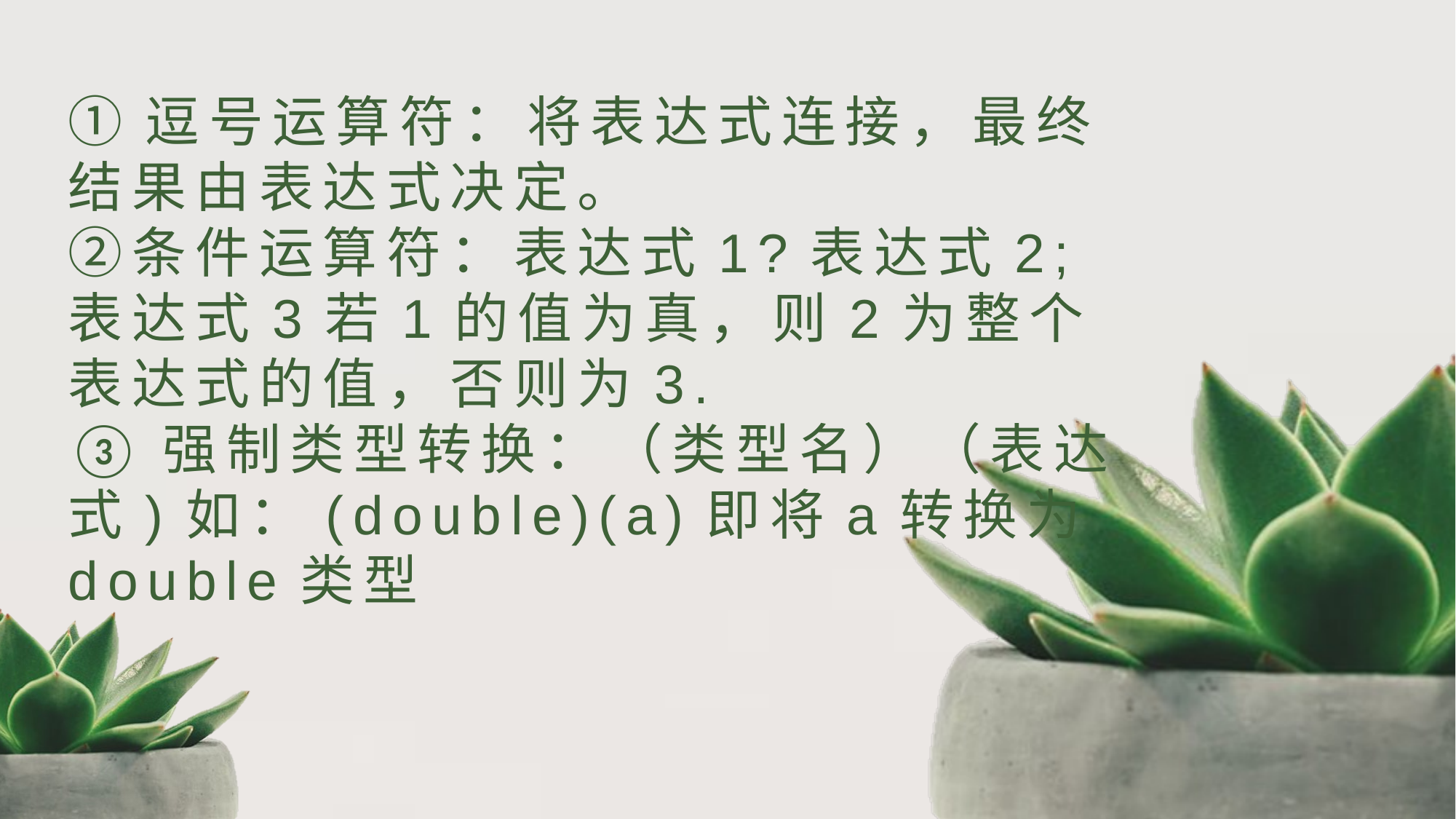

# ①逗号运算符：将表达式连接，最终结果由表达式决定。 ②条件运算符：表达式1?表达式2;表达式3若1的值为真，则2为整个表达式的值，否则为3. ③强制类型转换：（类型名）（表达式)如：(double)(a)即将a转换为double类型